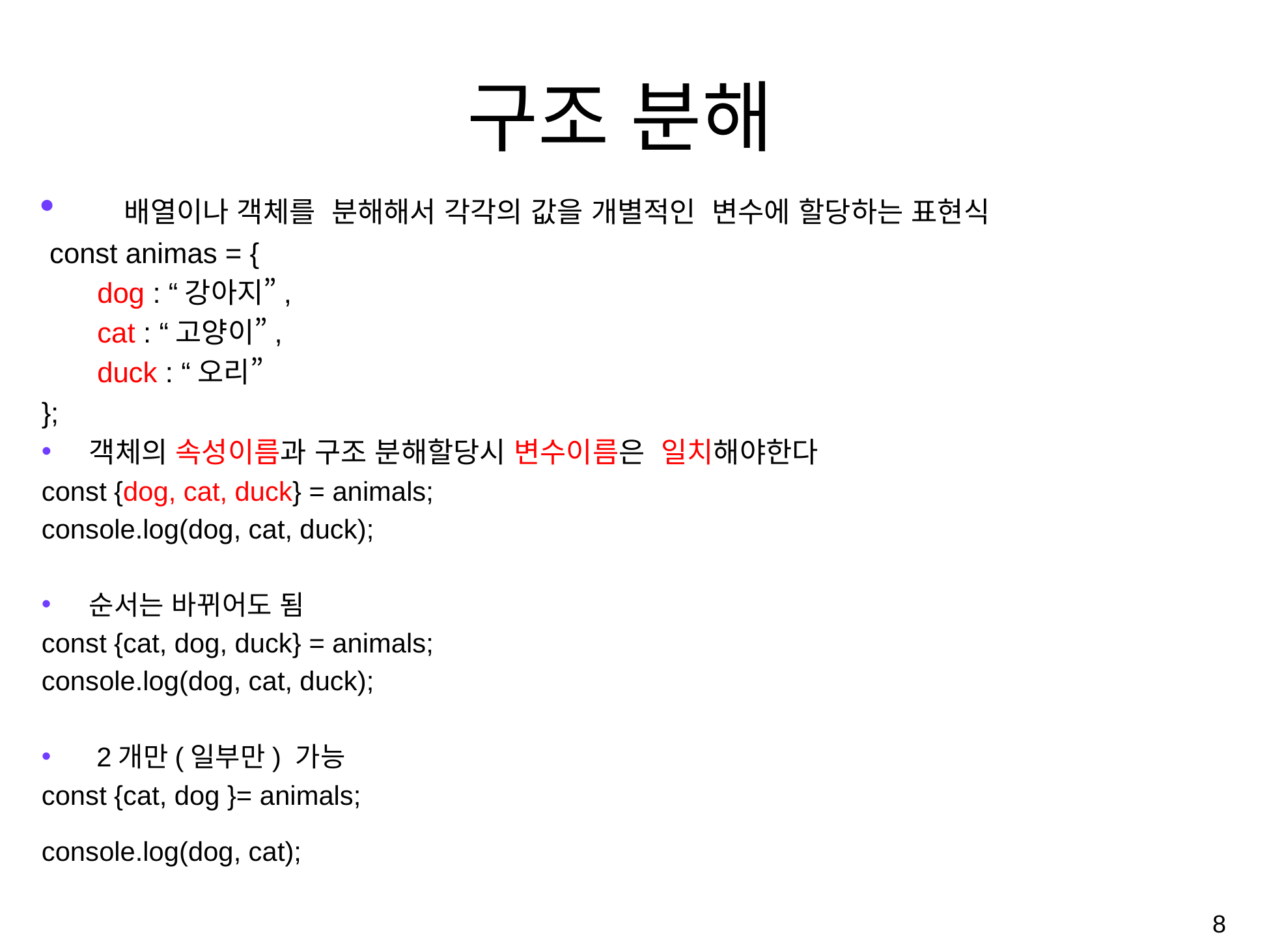

# 구조 분해
   배열이나 객체를  분해해서 각각의 값을 개별적인  변수에 할당하는 표현식
 const animas = {
       dog : “강아지”,
       cat : “고양이”,
       duck : “오리”
};
객체의 속성이름과 구조 분해할당시 변수이름은  일치해야한다
const {dog, cat, duck} = animals;
console.log(dog, cat, duck);

순서는 바뀌어도 됨
const {cat, dog, duck} = animals;
console.log(dog, cat, duck);

 2개만(일부만) 가능
const {cat, dog }= animals;
console.log(dog, cat);
8